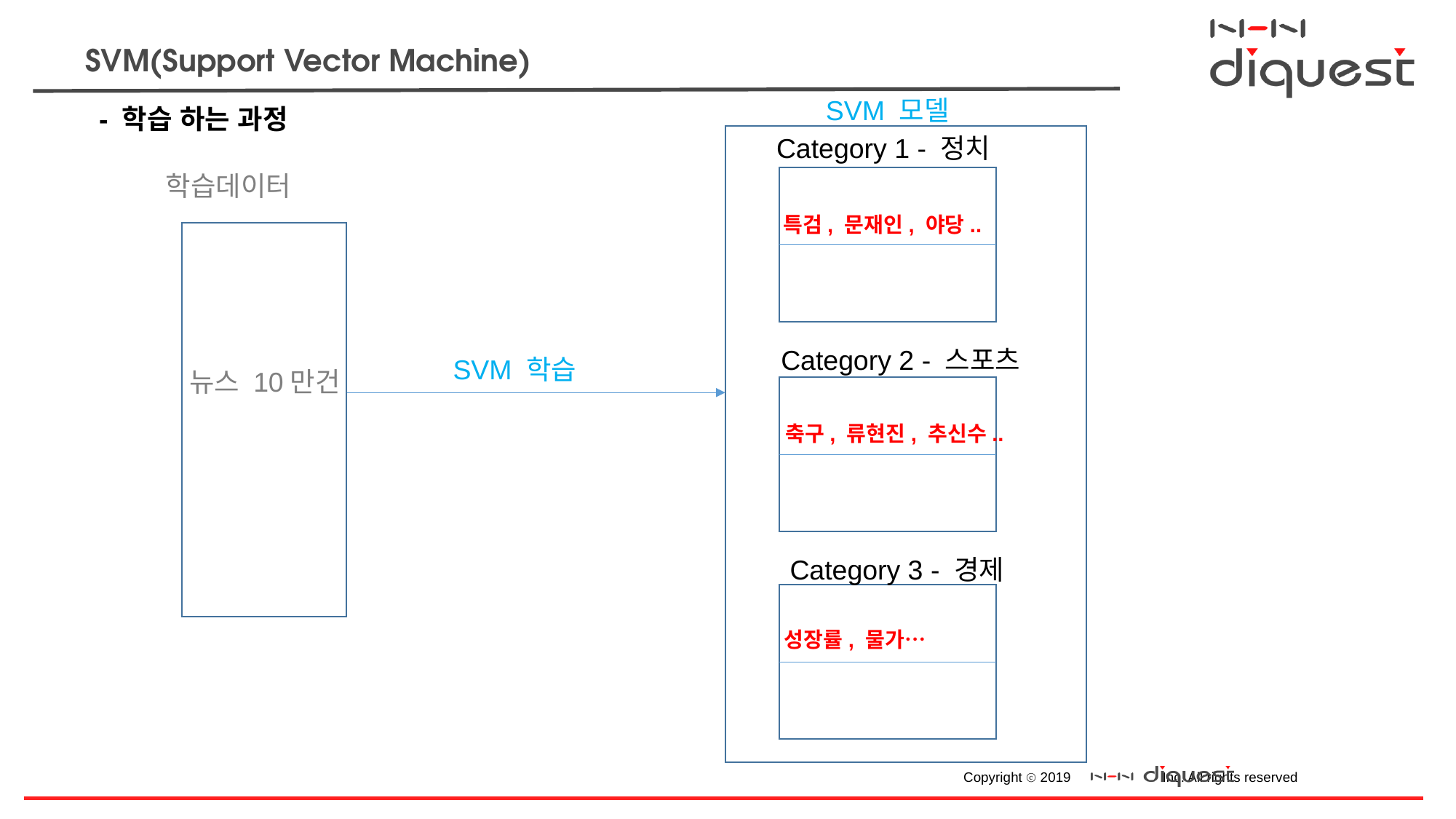

# SVM(Support Vector Machine)
SVM 모델
 - 학습 하는 과정

Category 1 - 정치

특검, 문재인, 야당..
Category 2 - 스포츠

축구, 류현진, 추신수..
Category 3 - 경제

성장률, 물가…
학습데이터

뉴스 10만건
SVM 학습